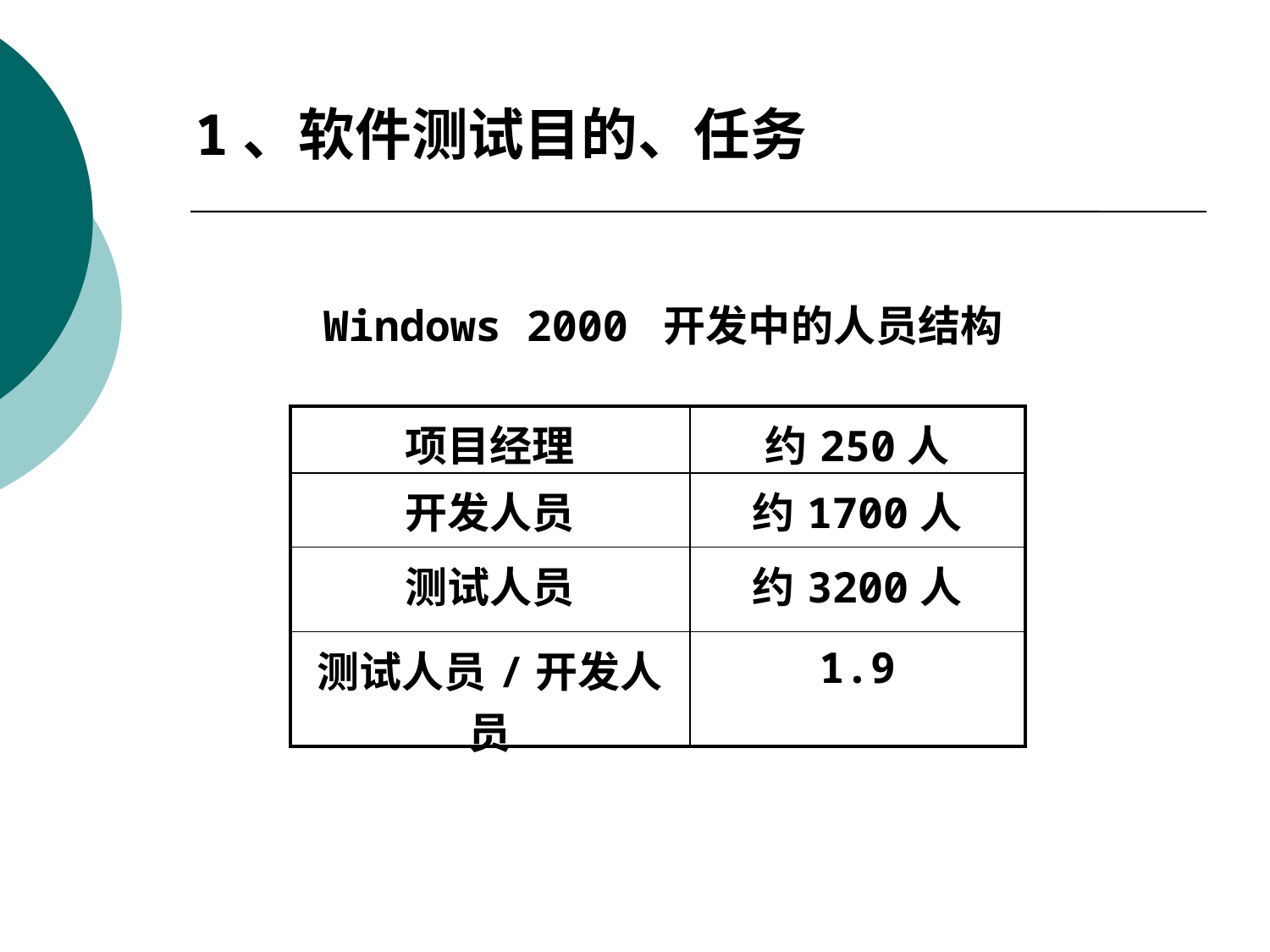

1、软件测试目的、任务
Windows 2000 开发中的人员结构
| 项目经理 | 约250人 |
| --- | --- |
| 开发人员 | 约1700人 |
| 测试人员 | 约3200人 |
| 测试人员/开发人员 | 1.9 |